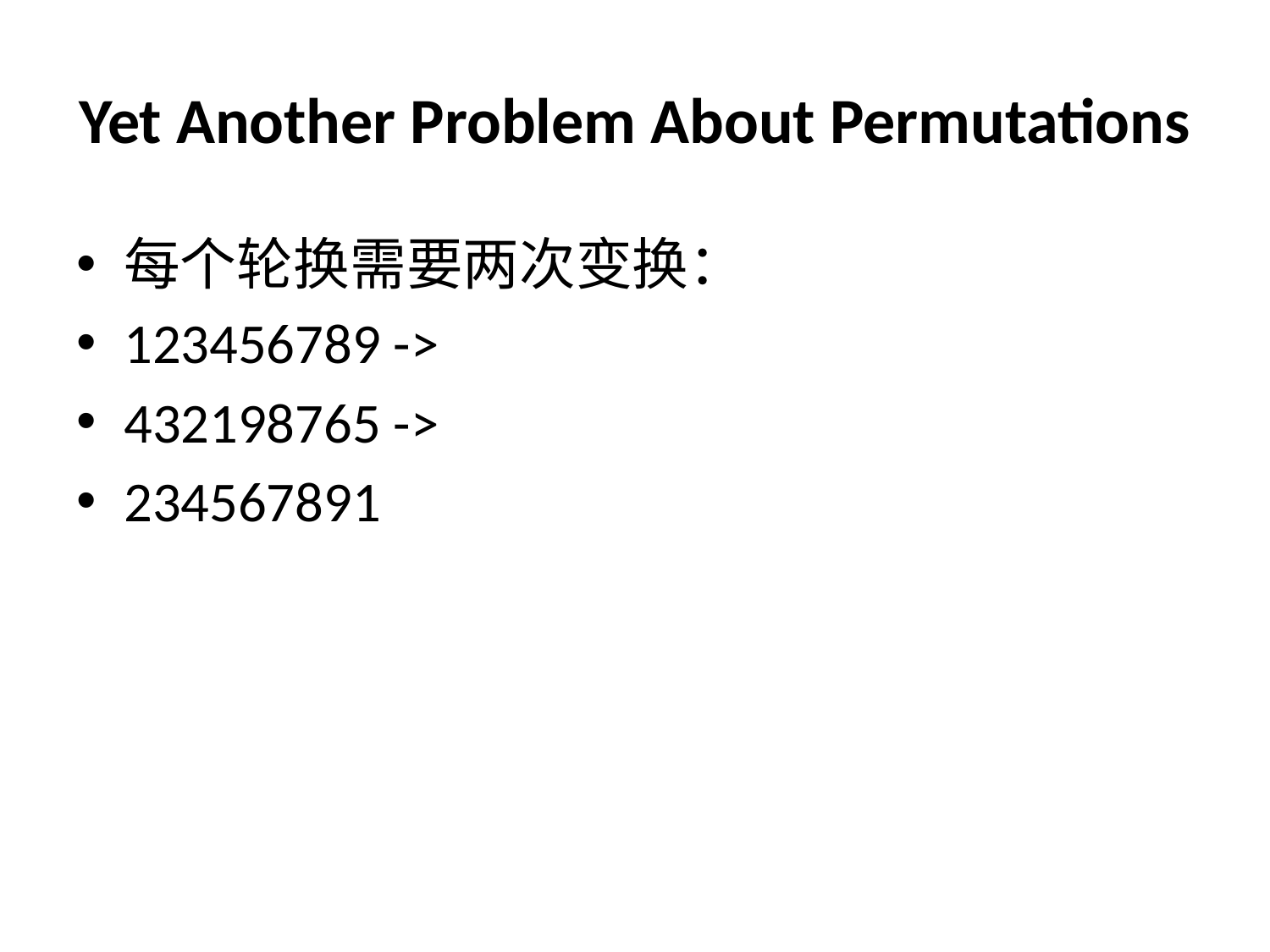

# Yet Another Problem About Permutations
每个轮换需要两次变换：
123456789 ->
432198765 ->
234567891